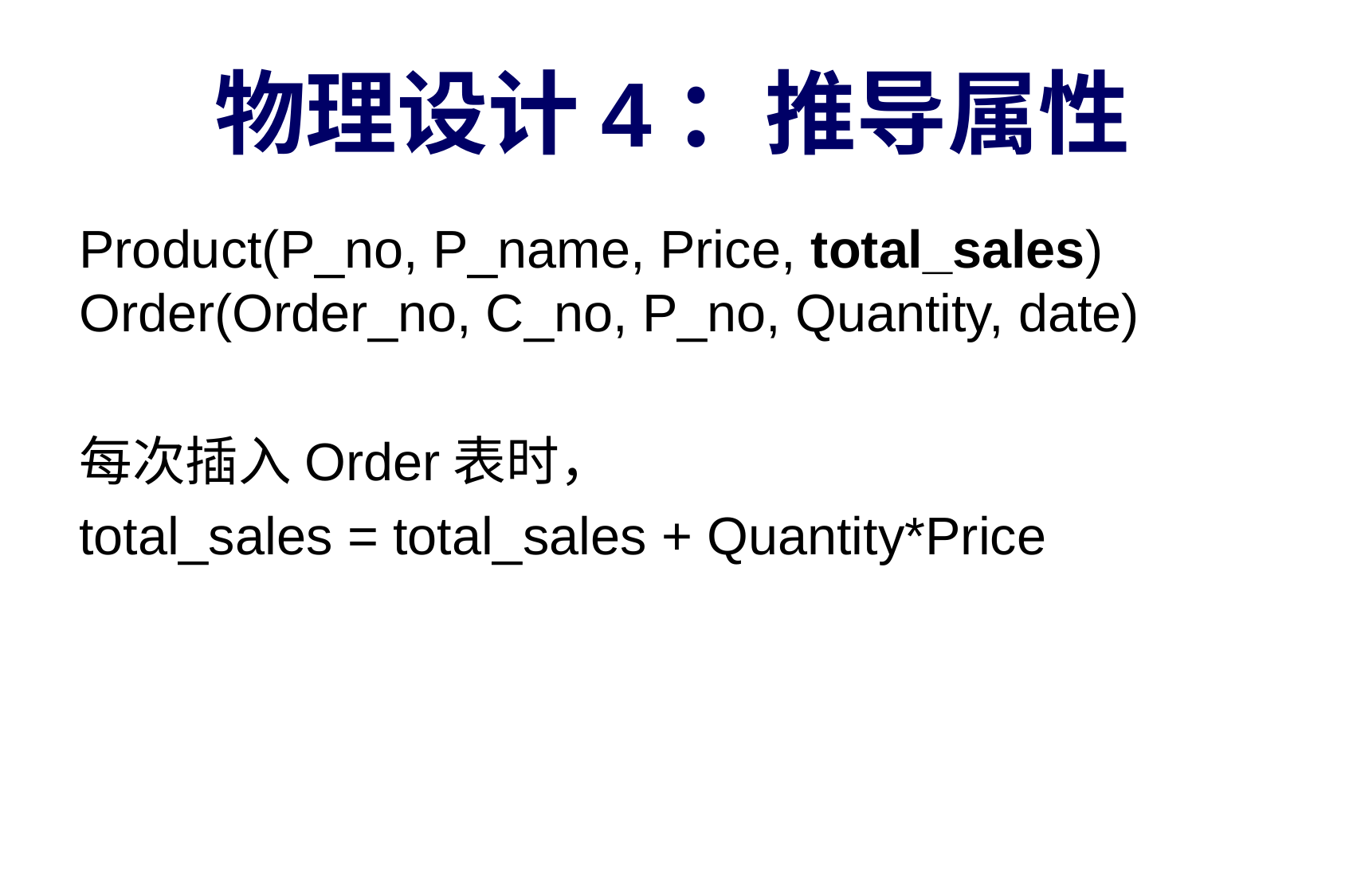

# 物理设计4：推导属性
Product(P_no, P_name, Price, total_sales)
Order(Order_no, C_no, P_no, Quantity, date)

每次插入Order表时，
total_sales = total_sales + Quantity*Price